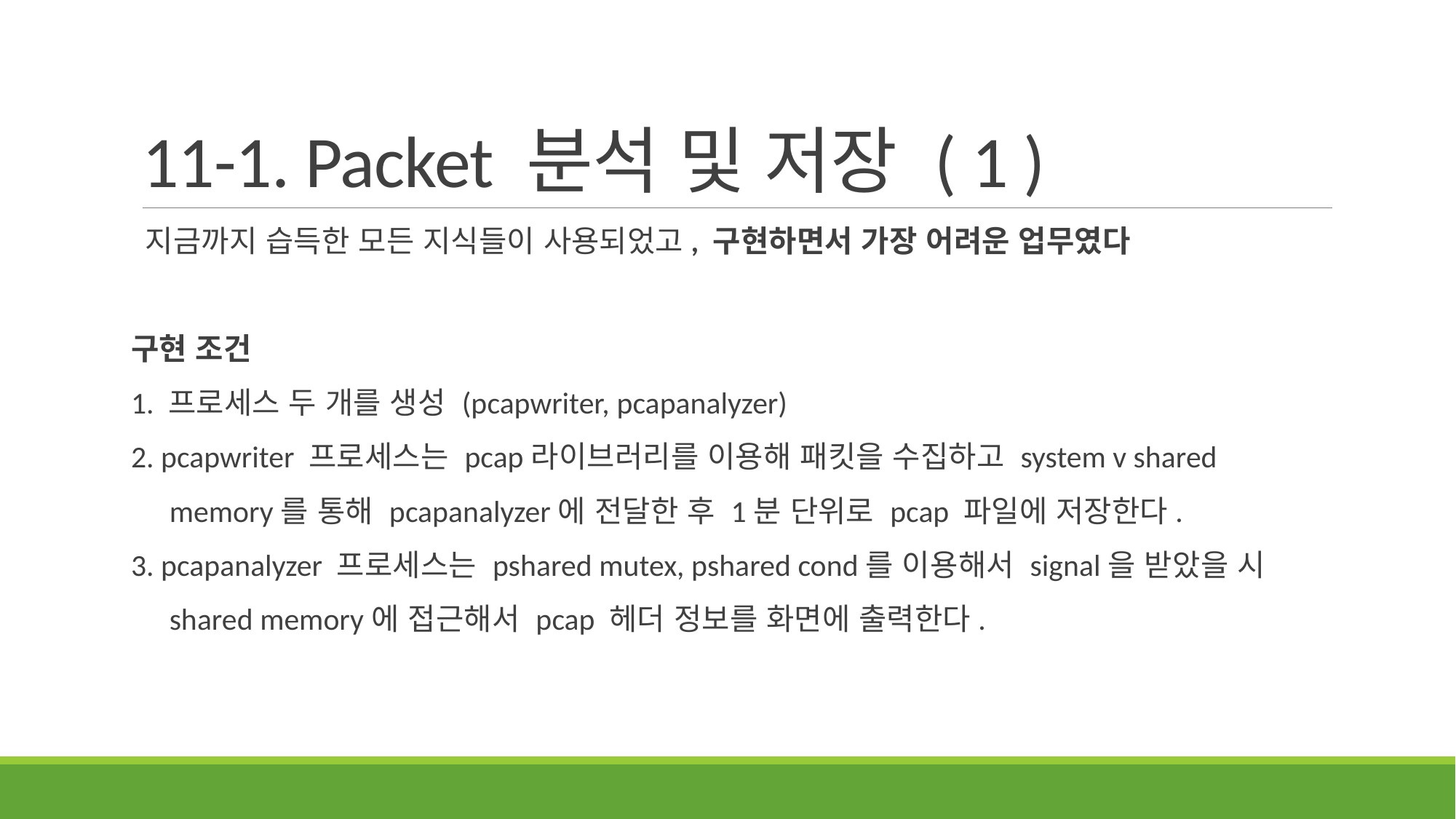

# 11-1. Packet 분석 및 저장 ( 1 )
 지금까지 습득한 모든 지식들이 사용되었고, 구현하면서 가장 어려운 업무였다

구현 조건
1. 프로세스 두 개를 생성 (pcapwriter, pcapanalyzer)
2. pcapwriter 프로세스는 pcap라이브러리를 이용해 패킷을 수집하고 system v shared
    memory를 통해 pcapanalyzer에 전달한 후 1분 단위로 pcap 파일에 저장한다.
3. pcapanalyzer 프로세스는 pshared mutex, pshared cond를 이용해서 signal을 받았을 시
    shared memory에 접근해서 pcap 헤더 정보를 화면에 출력한다.